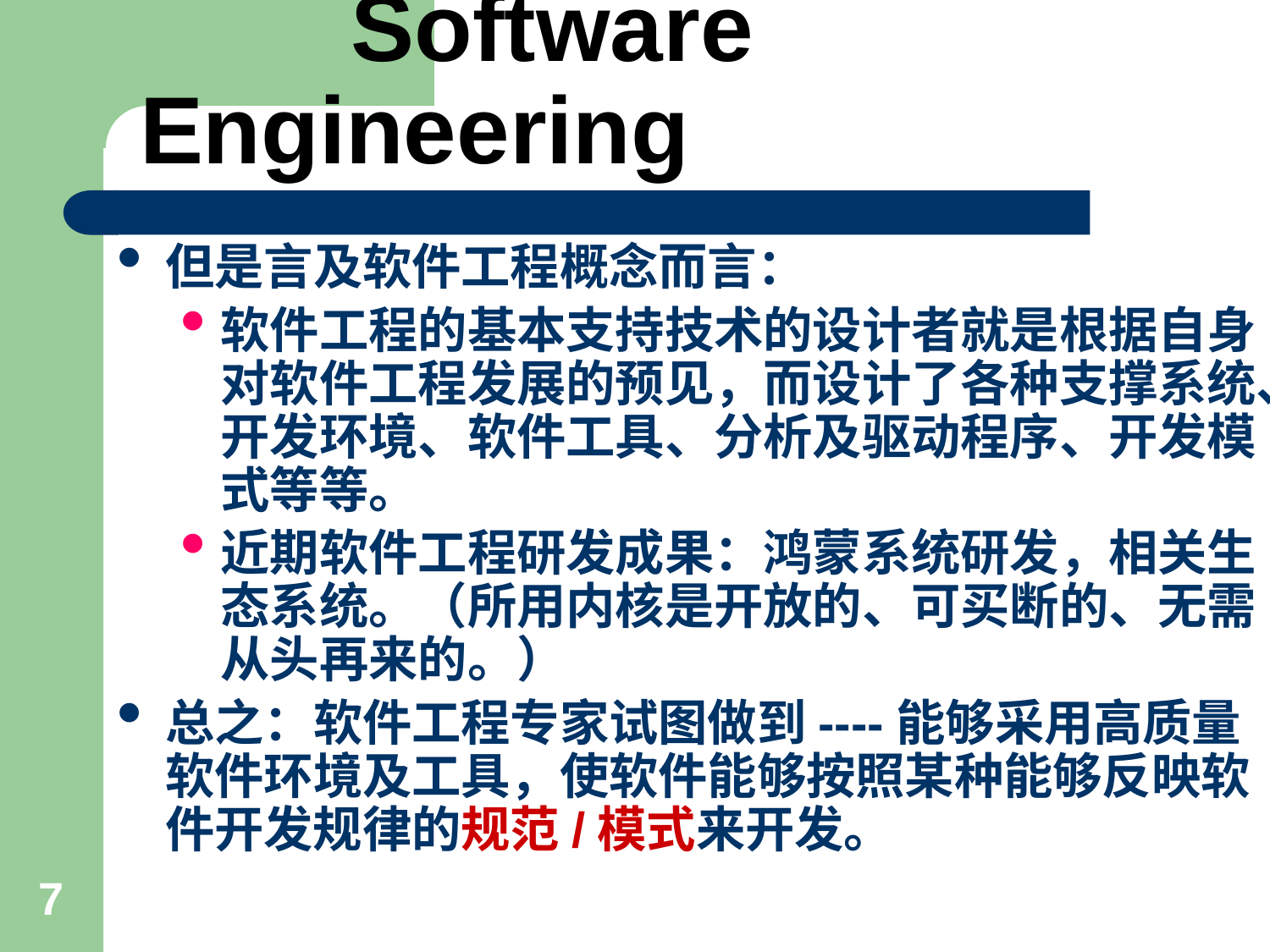

# Software   Engineering
但是言及软件工程概念而言：
软件工程的基本支持技术的设计者就是根据自身对软件工程发展的预见，而设计了各种支撑系统、开发环境、软件工具、分析及驱动程序、开发模式等等。
近期软件工程研发成果：鸿蒙系统研发，相关生态系统。（所用内核是开放的、可买断的、无需从头再来的。）
总之：软件工程专家试图做到----能够采用高质量软件环境及工具，使软件能够按照某种能够反映软件开发规律的规范/模式来开发。
7